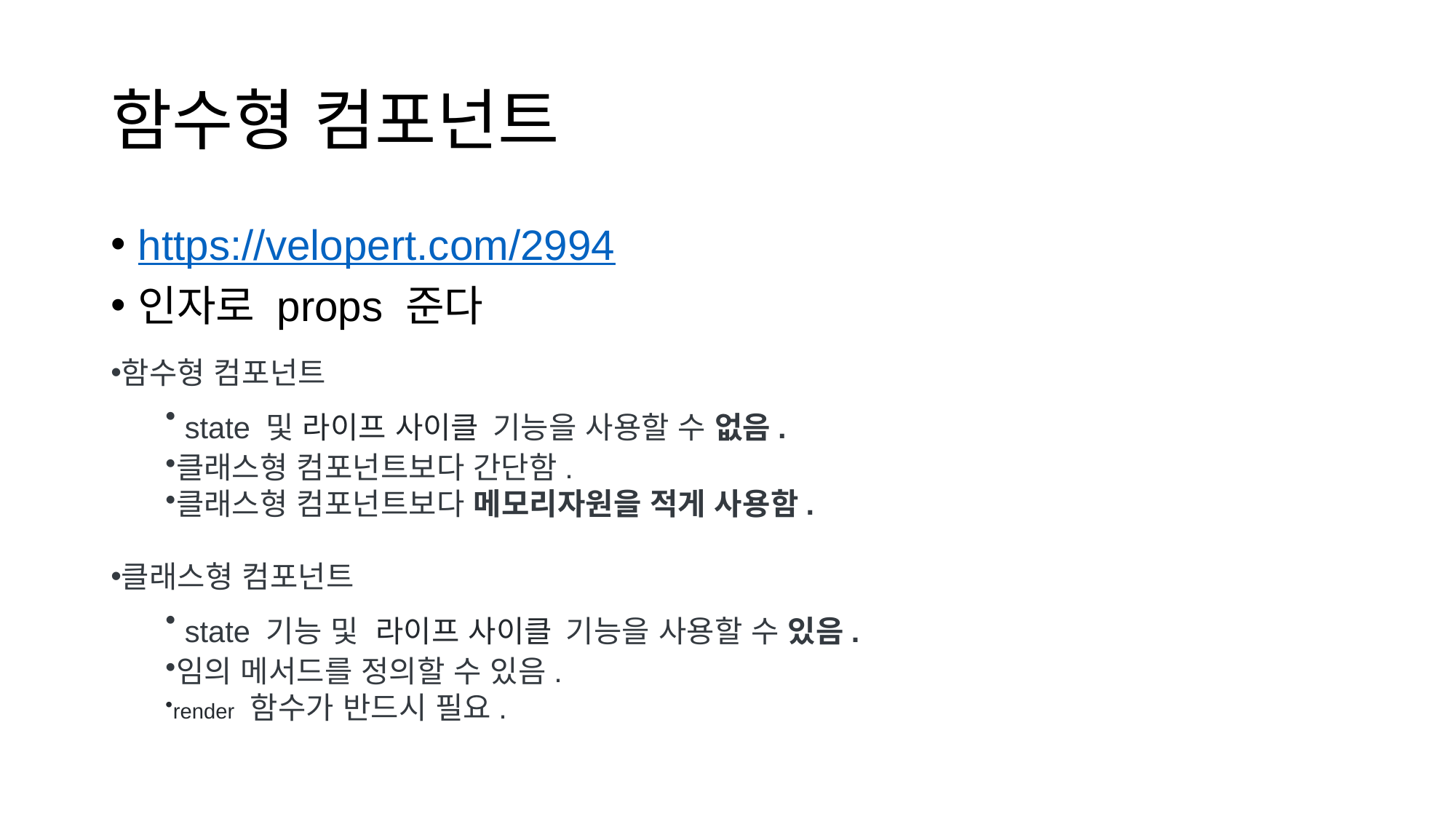

# 함수형 컴포넌트
https://velopert.com/2994
인자로 props 준다

함수형 컴포넌트
 state 및 라이프 사이클 기능을 사용할 수 없음.
클래스형 컴포넌트보다 간단함.
클래스형 컴포넌트보다 메모리자원을 적게 사용함.

클래스형 컴포넌트
 state 기능 및  라이프 사이클 기능을 사용할 수 있음.
임의 메서드를 정의할 수 있음.
render 함수가 반드시 필요.